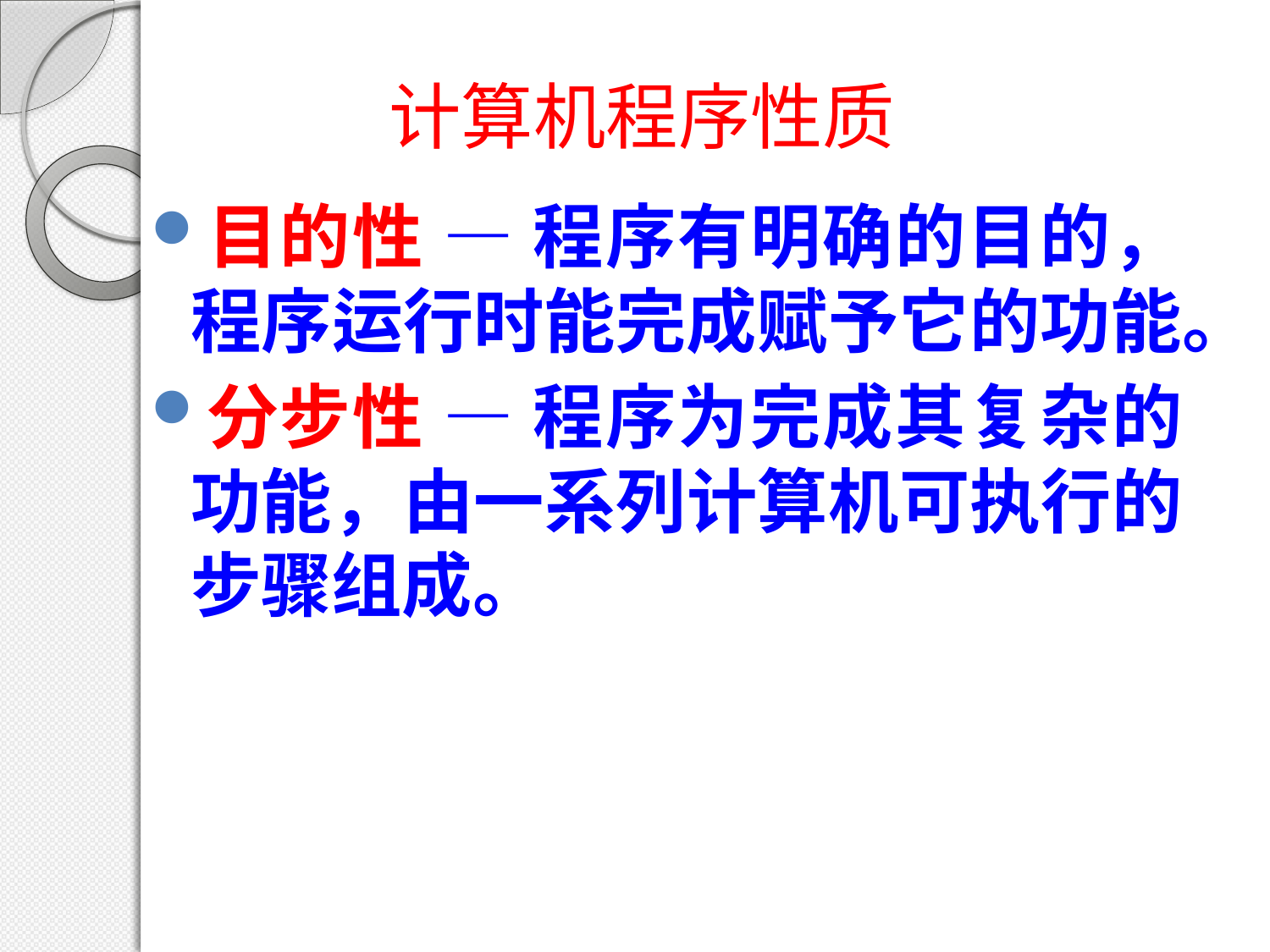

# 计算机程序性质
目的性 — 程序有明确的目的，程序运行时能完成赋予它的功能。
分步性 — 程序为完成其复杂的功能，由一系列计算机可执行的步骤组成。
5